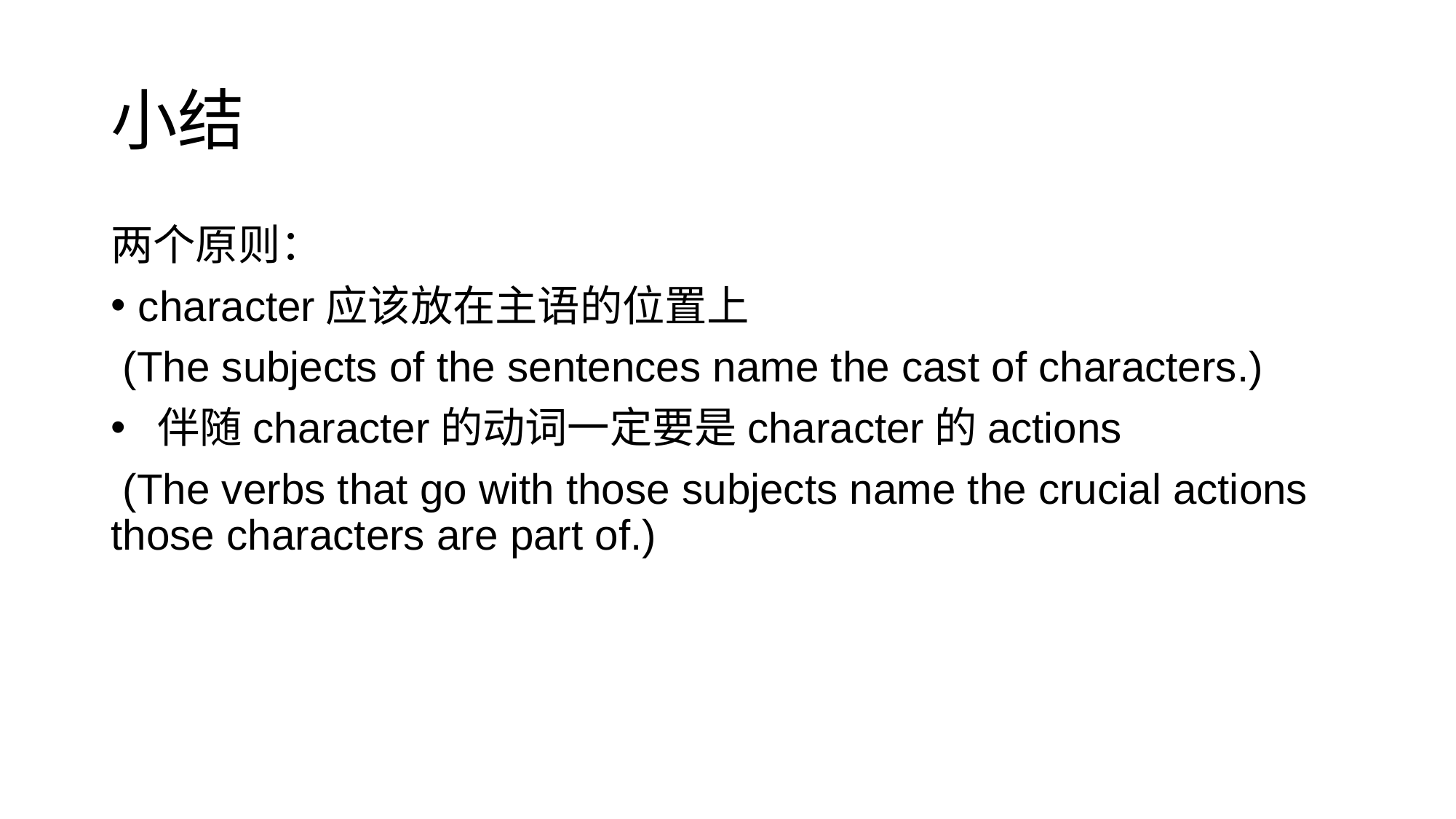

# 小结
两个原则：
character应该放在主语的位置上
 (The subjects of the sentences name the cast of characters.)
 伴随character的动词一定要是character的actions
 (The verbs that go with those subjects name the crucial actions those characters are part of.)